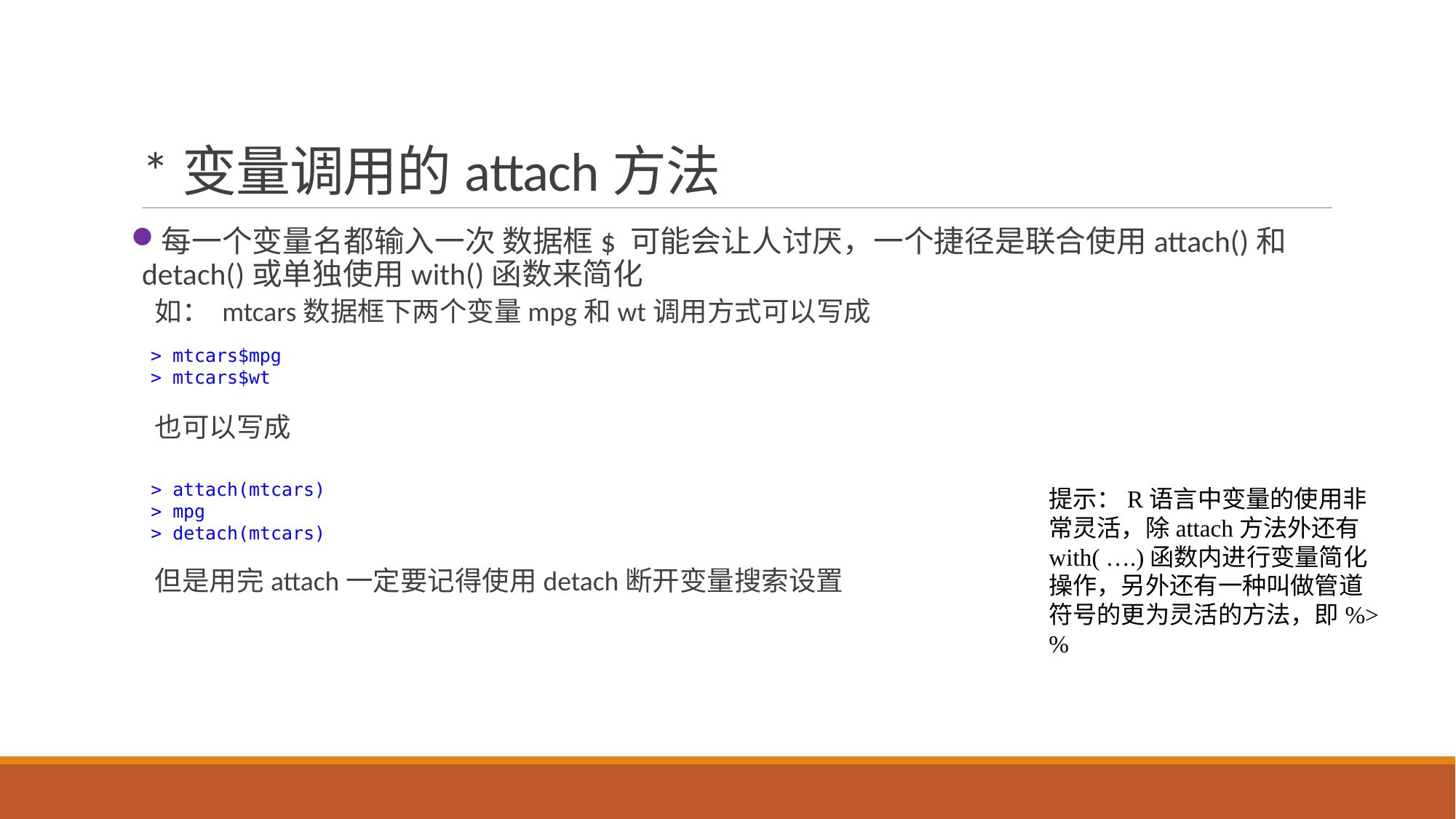

# *变量调用的attach方法
每一个变量名都输入一次 数据框$ 可能会让人讨厌，一个捷径是联合使用attach()和detach()或单独使用with()函数来简化
如： mtcars数据框下两个变量mpg和wt调用方式可以写成

也可以写成

但是用完attach一定要记得使用detach断开变量搜索设置
> mtcars$mpg
> mtcars$wt
> attach(mtcars)
> mpg
> detach(mtcars)
提示：R语言中变量的使用非常灵活，除attach方法外还有with( ….)函数内进行变量简化操作，另外还有一种叫做管道符号的更为灵活的方法，即%>%